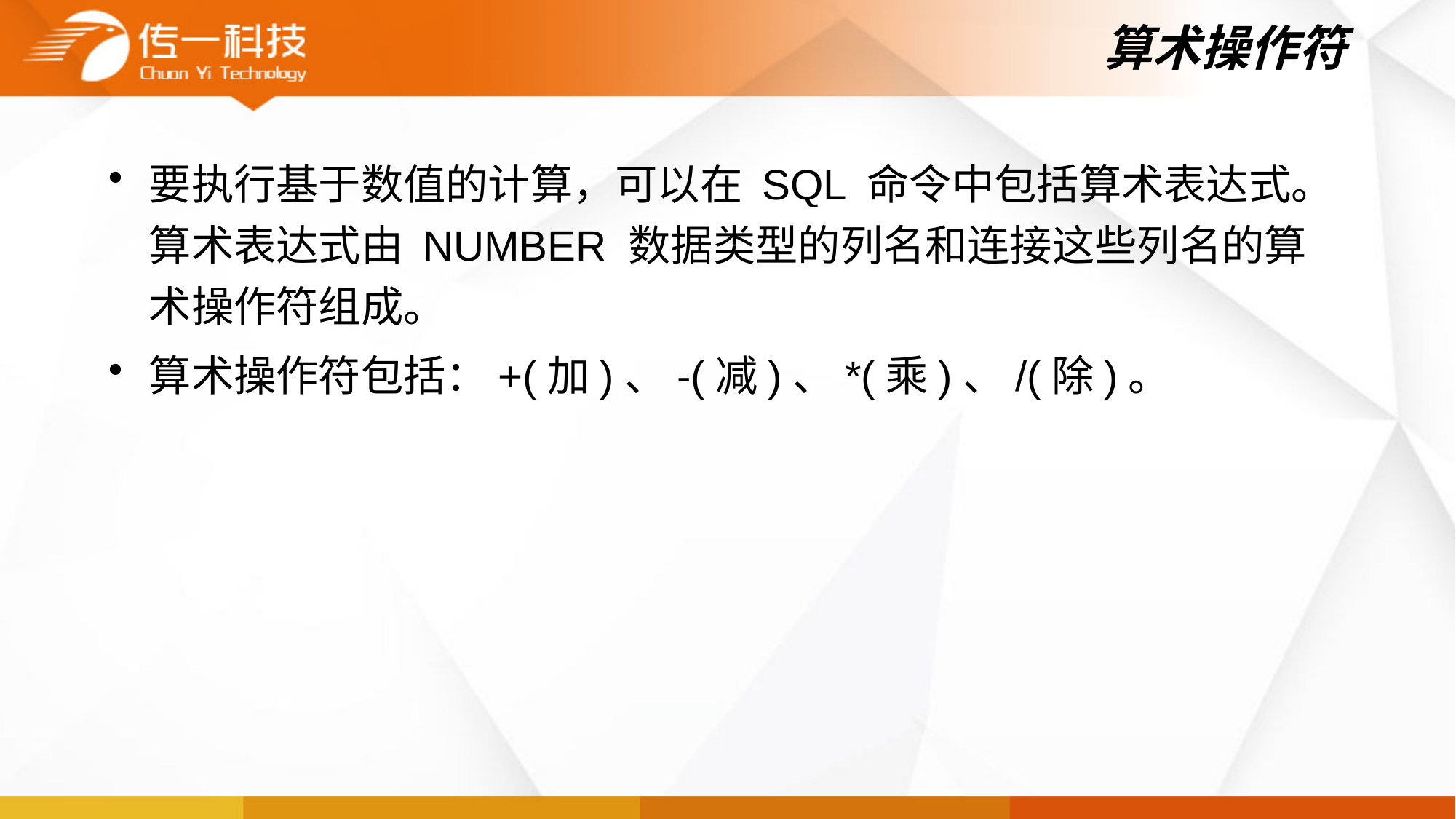

# 算术操作符
要执行基于数值的计算，可以在 SQL 命令中包括算术表达式。算术表达式由 NUMBER 数据类型的列名和连接这些列名的算术操作符组成。
算术操作符包括：+(加)、-(减)、*(乘)、/(除)。